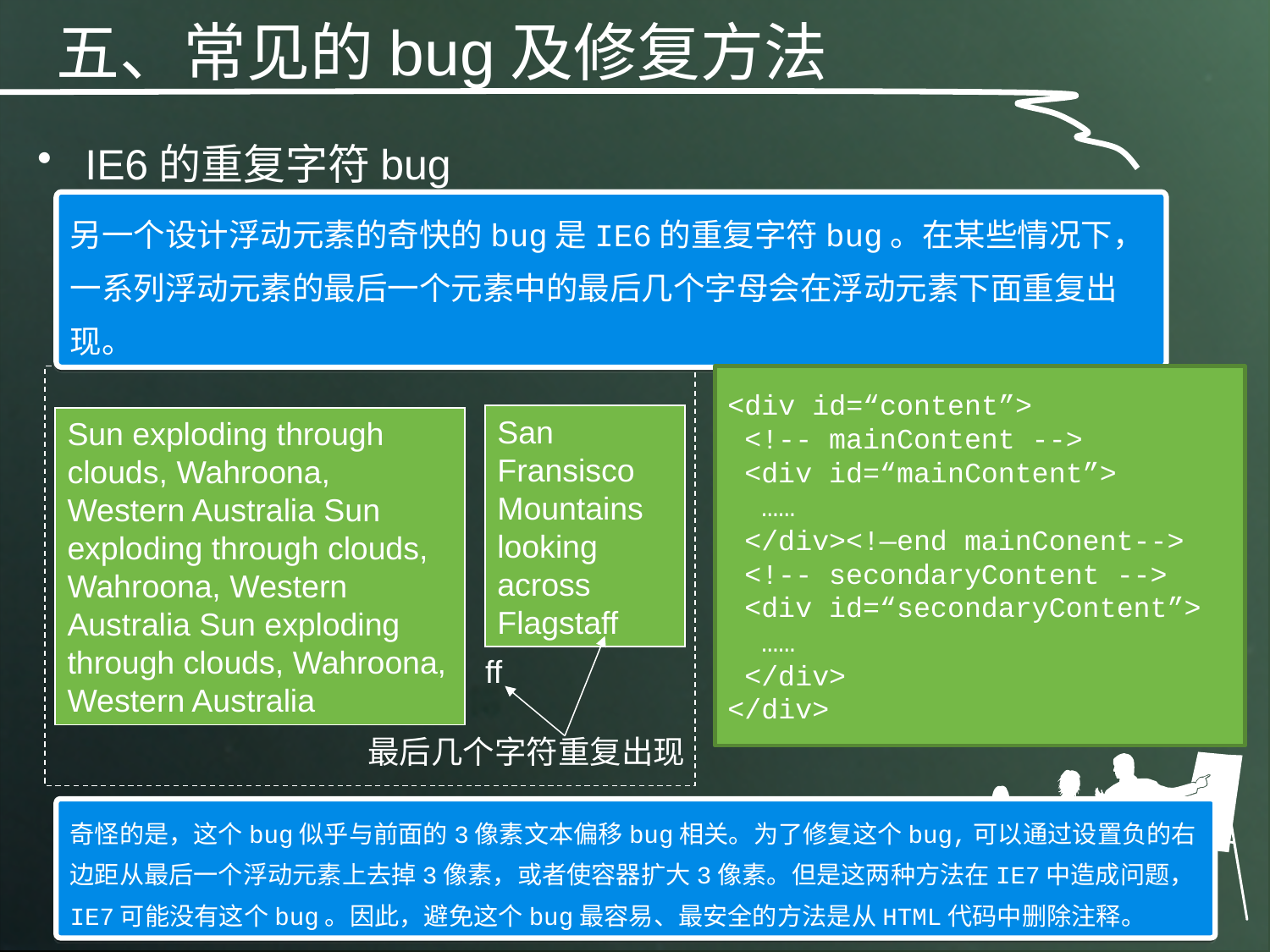

五、常见的bug及修复方法

IE6的重复字符bug

另一个设计浮动元素的奇快的bug是IE6的重复字符bug。在某些情况下，一系列浮动元素的最后一个元素中的最后几个字母会在浮动元素下面重复出现。

San Fransisco Mountains looking across Flagstaff
Sun exploding through clouds, Wahroona, Western Australia Sun exploding through clouds, Wahroona, Western Australia Sun exploding through clouds, Wahroona, Western Australia

ff

最后几个字符重复出现
<div id=“content”>
 <!-- mainContent -->
 <div id=“mainContent”>
  ……
 </div><!—end mainConent-->
 <!-- secondaryContent -->
 <div id=“secondaryContent”>
  ……
 </div>
</div>
奇怪的是，这个bug似乎与前面的3像素文本偏移bug相关。为了修复这个bug,可以通过设置负的右边距从最后一个浮动元素上去掉3像素，或者使容器扩大3像素。但是这两种方法在IE7中造成问题，IE7可能没有这个bug。因此，避免这个bug最容易、最安全的方法是从HTML代码中删除注释。